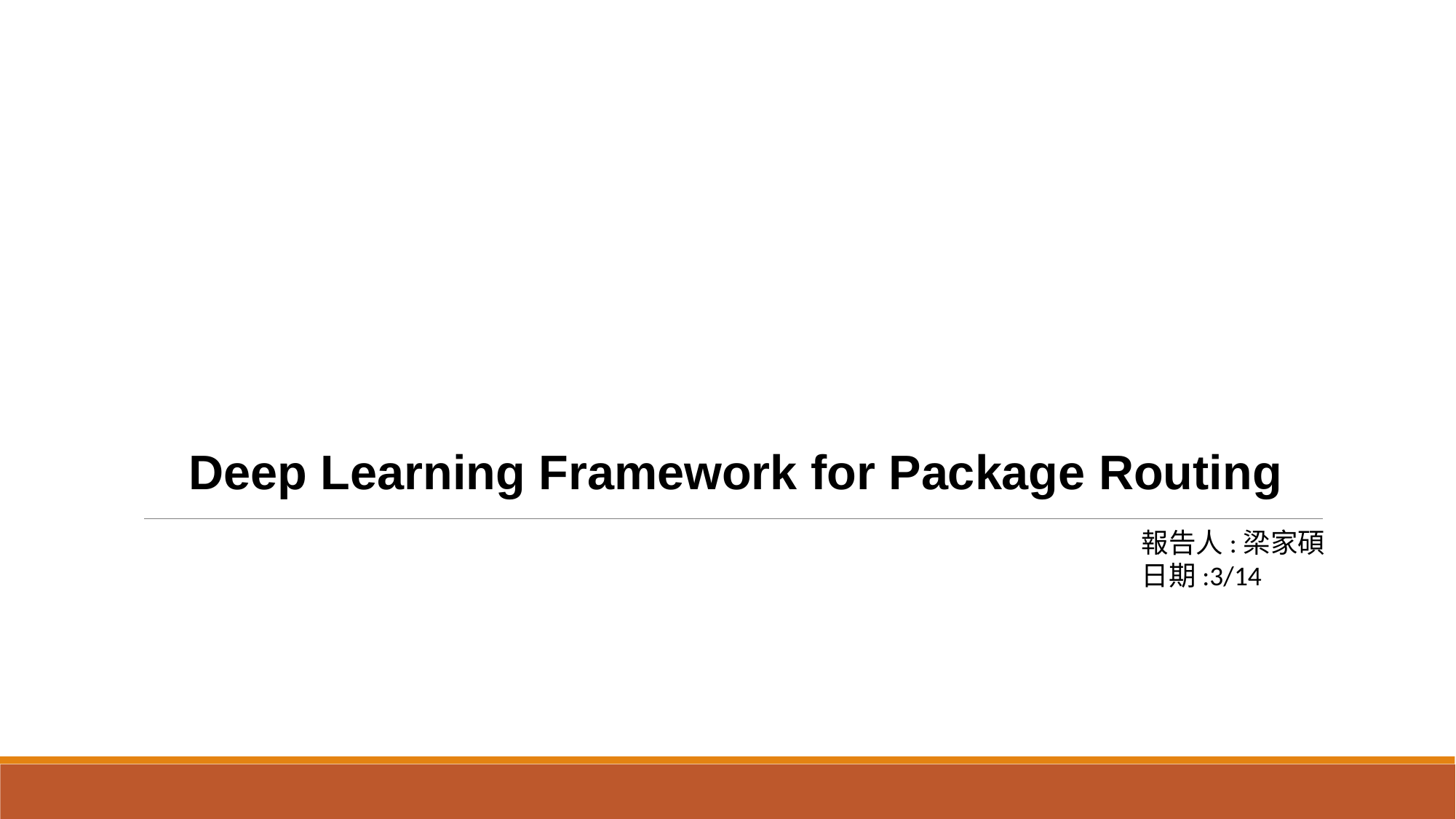

Deep Learning Framework for Package Routing
報告人:梁家碩
日期:3/14